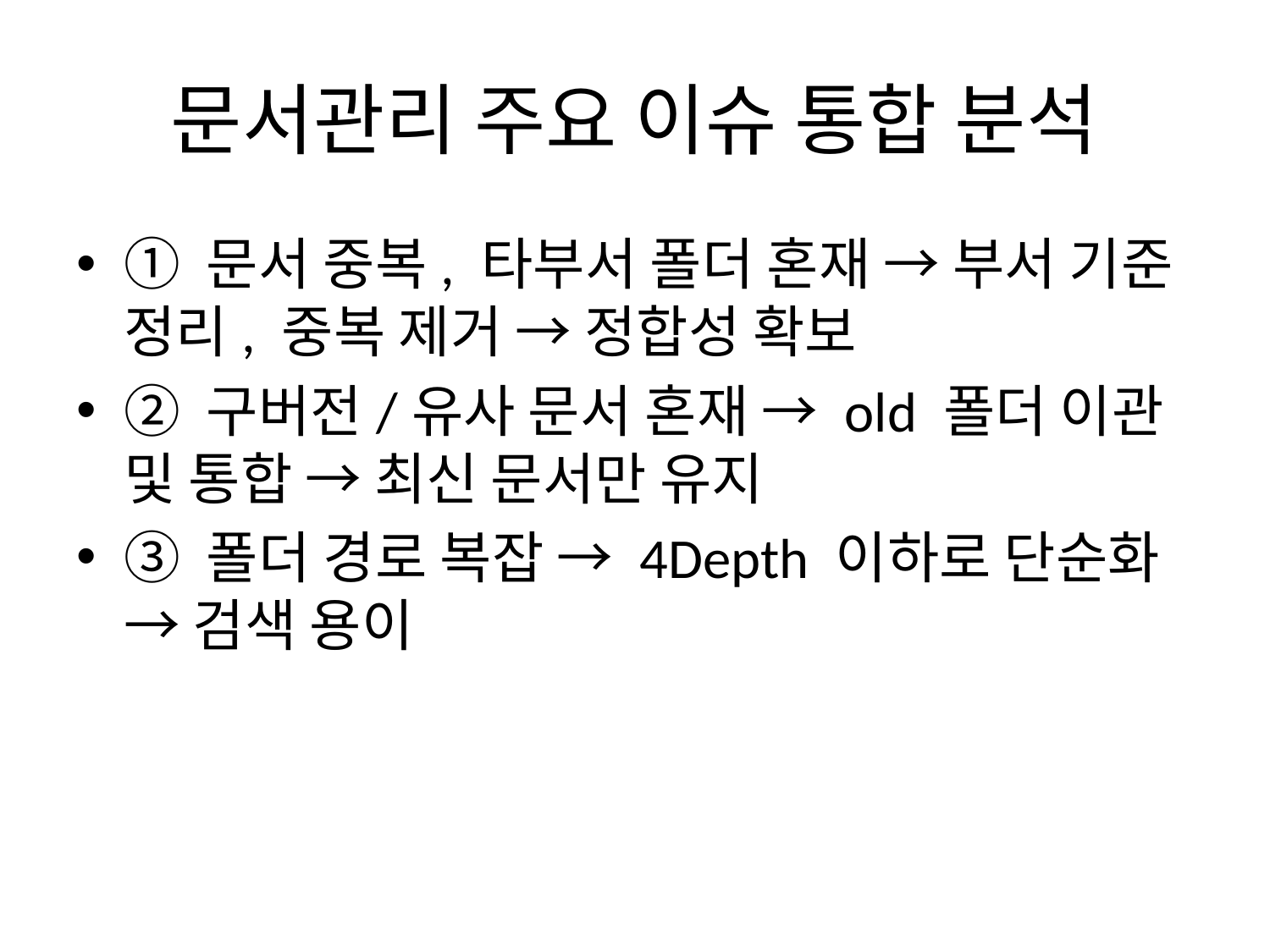

# 문서관리 주요 이슈 통합 분석
① 문서 중복, 타부서 폴더 혼재 → 부서 기준 정리, 중복 제거 → 정합성 확보
② 구버전/유사 문서 혼재 → old 폴더 이관 및 통합 → 최신 문서만 유지
③ 폴더 경로 복잡 → 4Depth 이하로 단순화 → 검색 용이